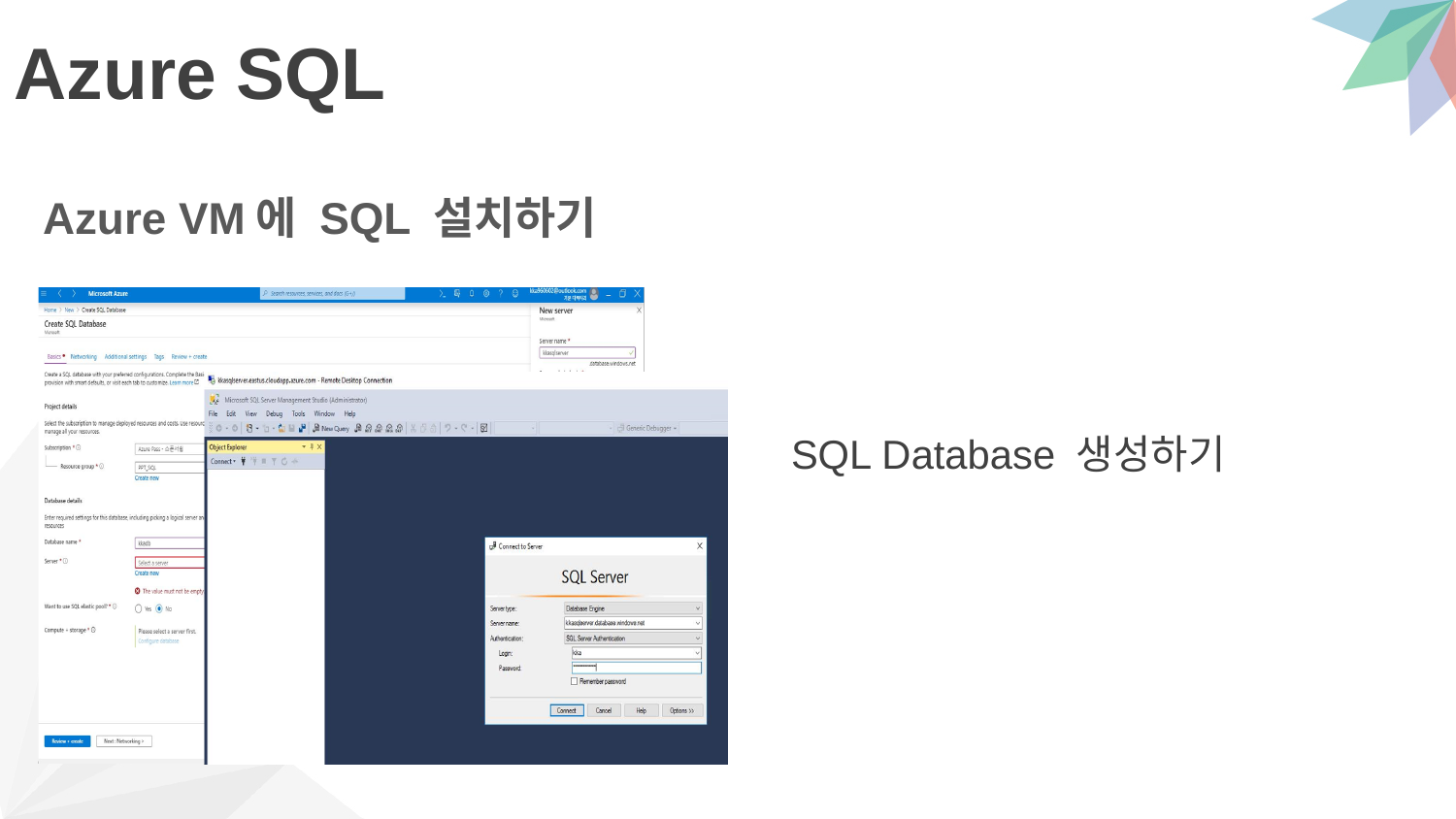

# Azure SQL
Azure VM에 SQL 설치하기
SQL Database 생성하기